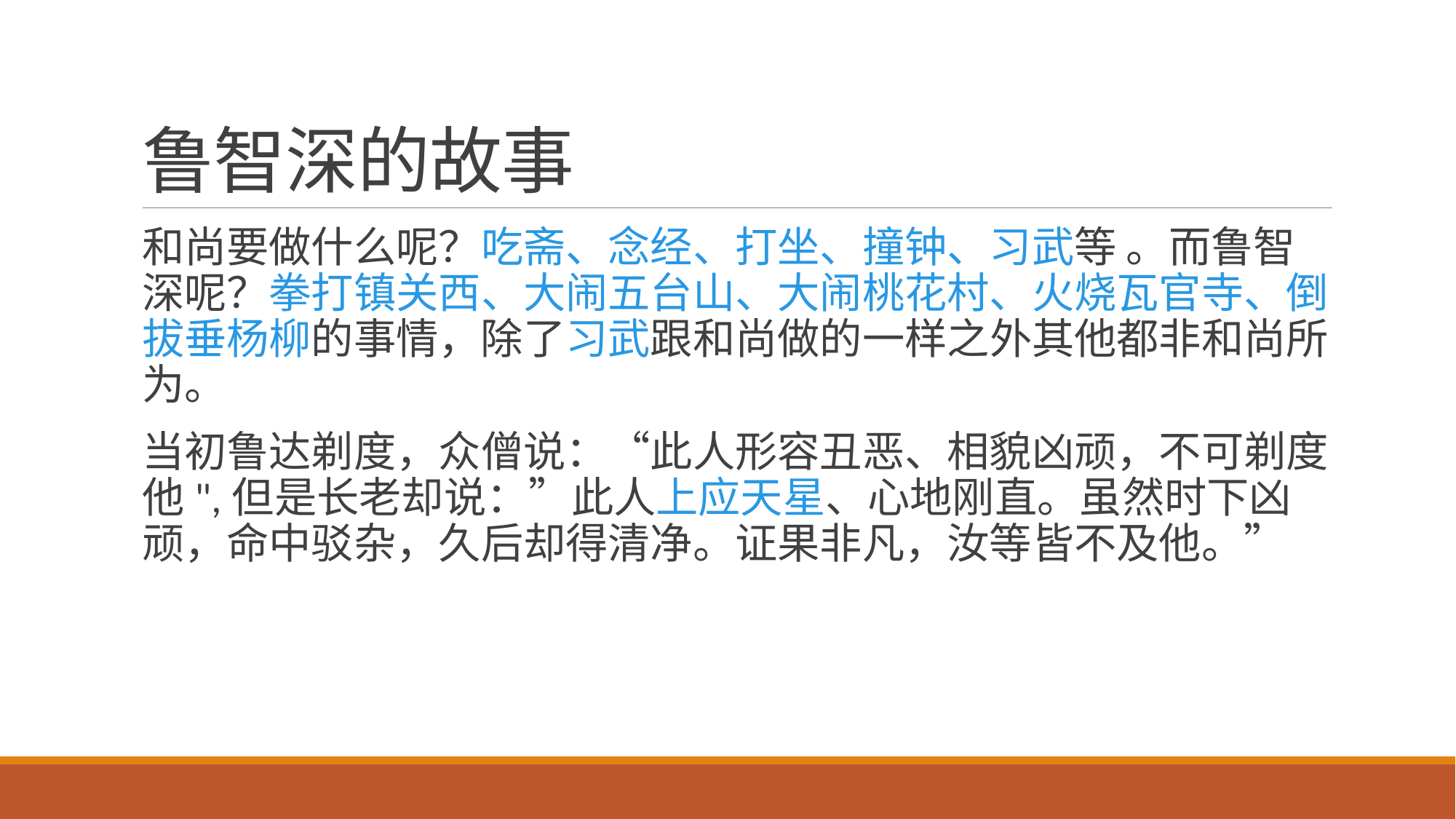

# 鲁智深的故事
和尚要做什么呢？吃斋、念经、打坐、撞钟、习武等 。而鲁智深呢？拳打镇关西、大闹五台山、大闹桃花村、火烧瓦官寺、倒拔垂杨柳的事情，除了习武跟和尚做的一样之外其他都非和尚所为。
当初鲁达剃度，众僧说：“此人形容丑恶、相貌凶顽，不可剃度他",但是长老却说：”此人上应天星、心地刚直。虽然时下凶顽，命中驳杂，久后却得清净。证果非凡，汝等皆不及他。”